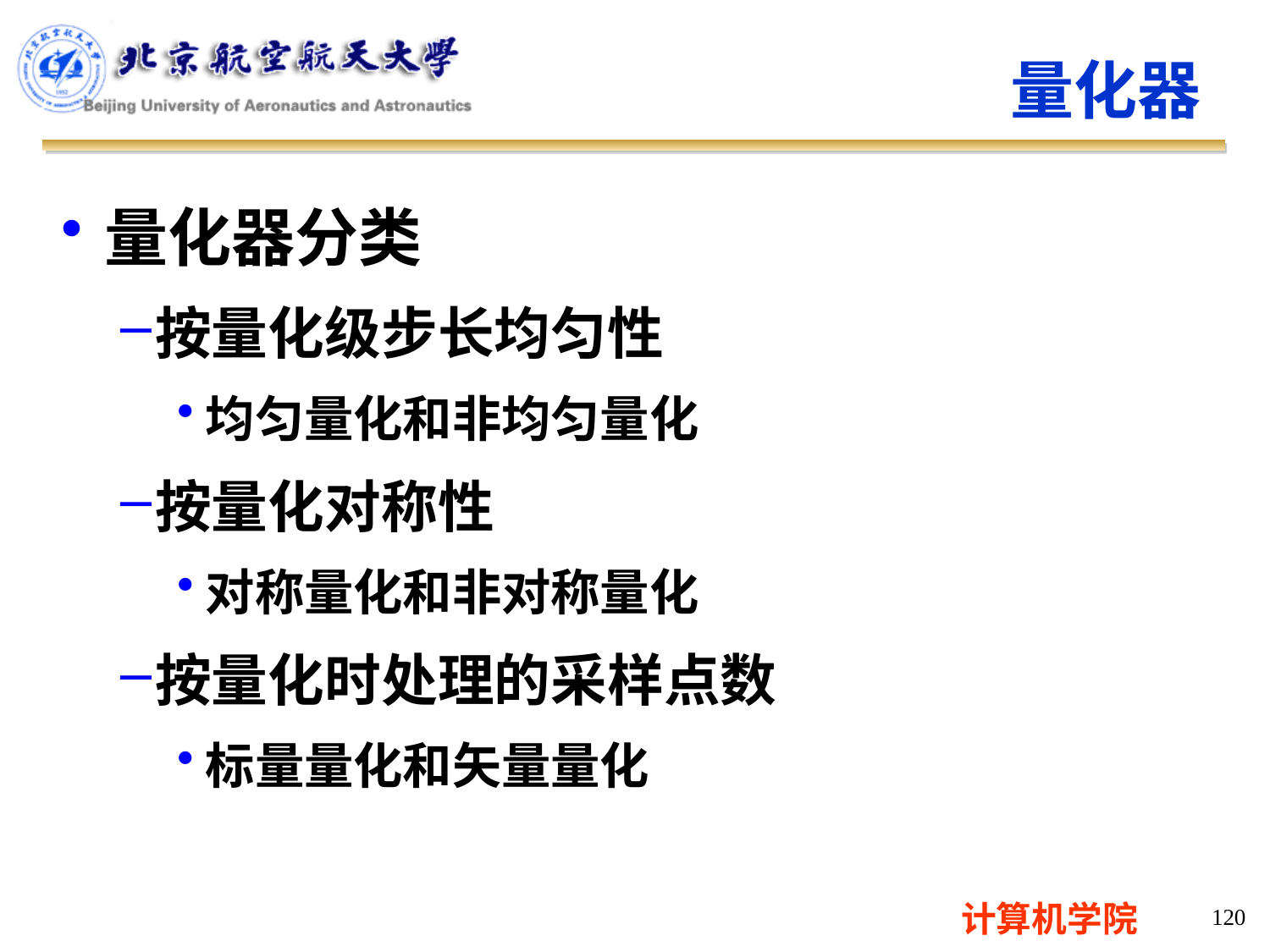

# 量化器

量化器分类
按量化级步长均匀性
均匀量化和非均匀量化
按量化对称性
对称量化和非对称量化
按量化时处理的采样点数
标量量化和矢量量化
120